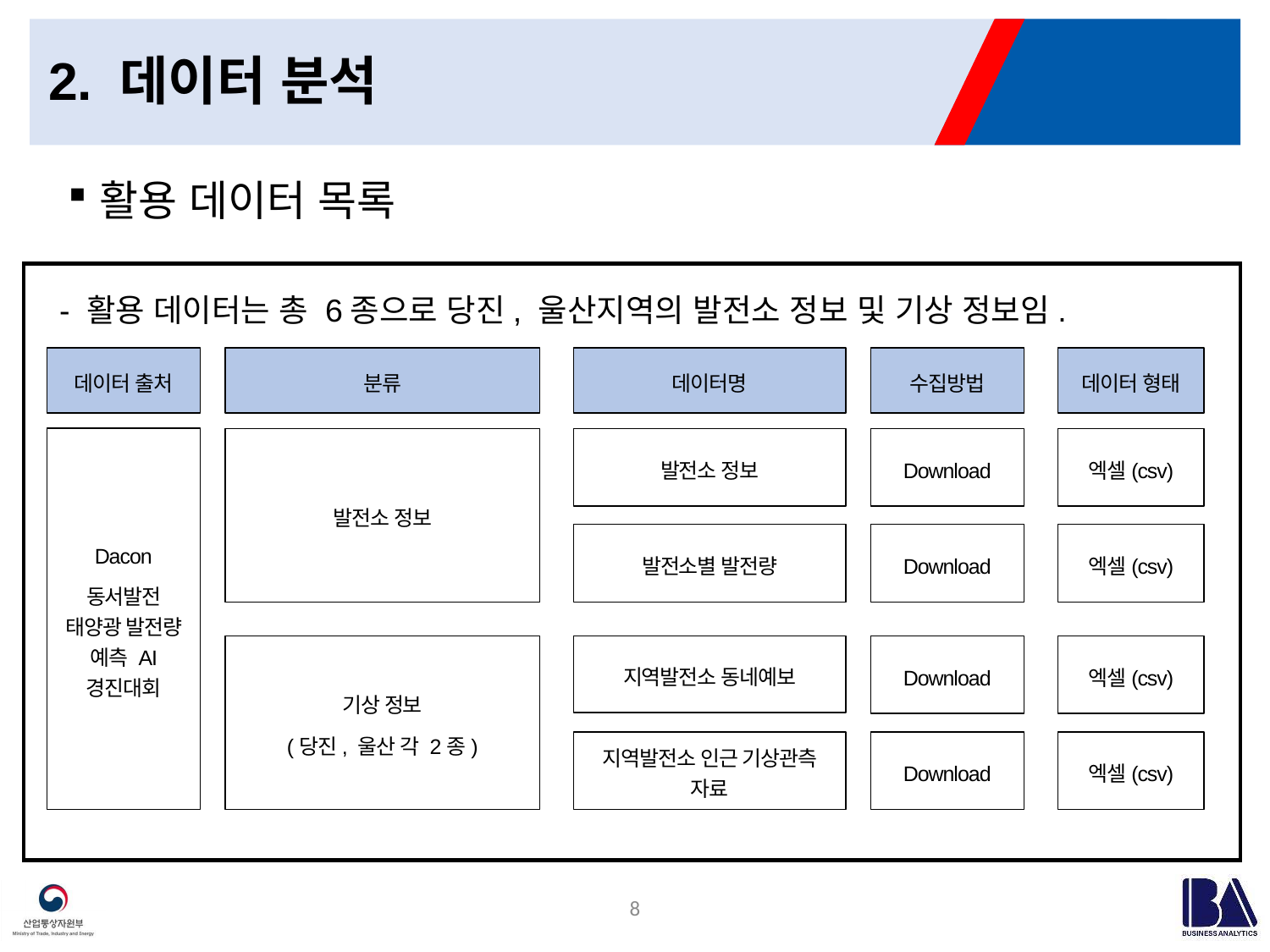

# 2. 데이터 분석
활용 데이터 목록

- 활용 데이터는 총 6종으로 당진, 울산지역의 발전소 정보 및 기상 정보임.
데이터 출처
분류
데이터명
수집방법
데이터 형태
Dacon
동서발전 태양광 발전량 예측 AI 경진대회
발전소 정보
발전소 정보
Download
엑셀(csv)
발전소별 발전량
Download
엑셀(csv)
지역발전소 동네예보
기상 정보
(당진, 울산 각 2종)
Download
엑셀(csv)
지역발전소 인근 기상관측 자료
Download
엑셀(csv)
8